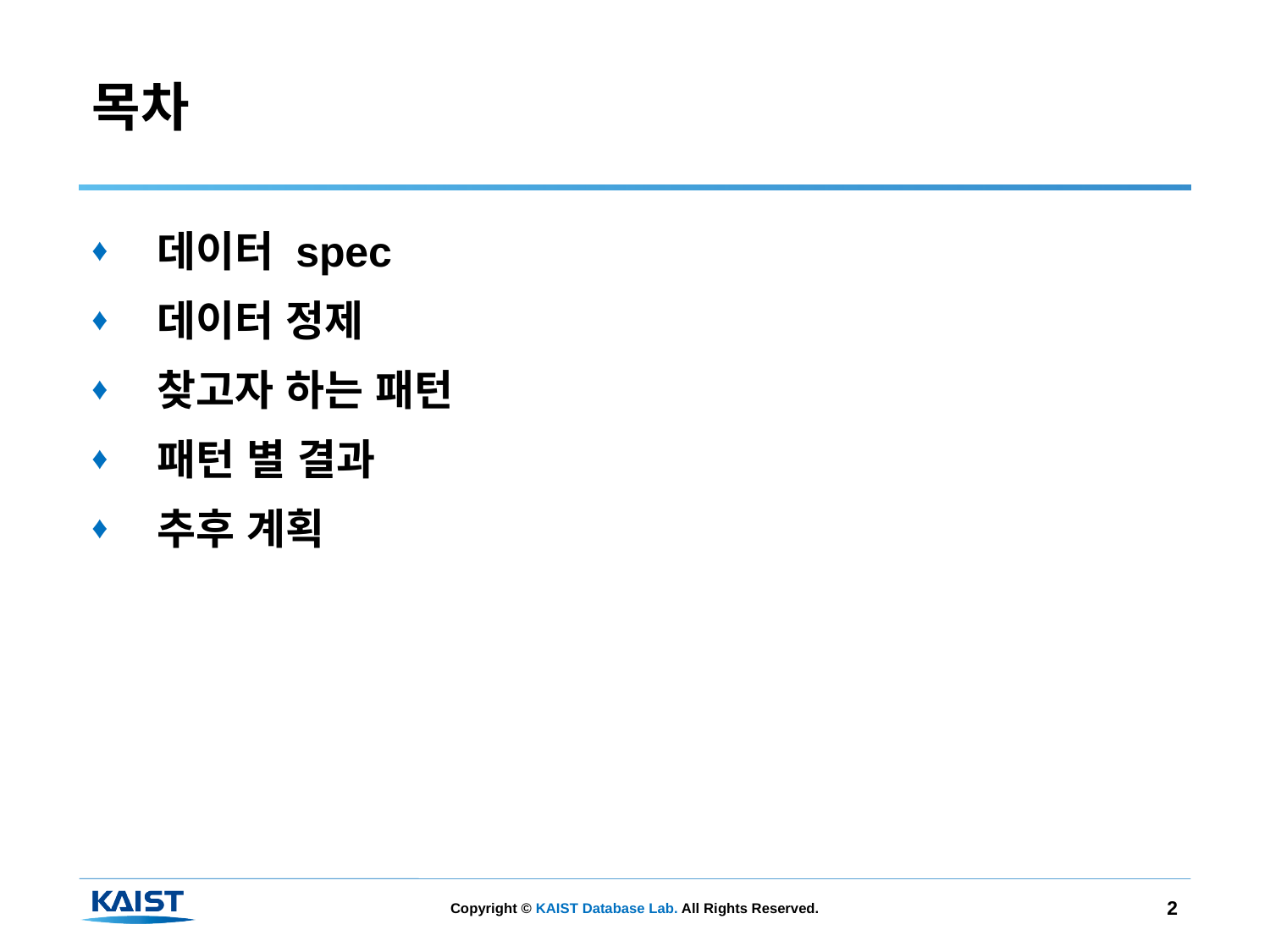

# 목차
데이터 spec
데이터 정제
찾고자 하는 패턴
패턴 별 결과
추후 계획
2